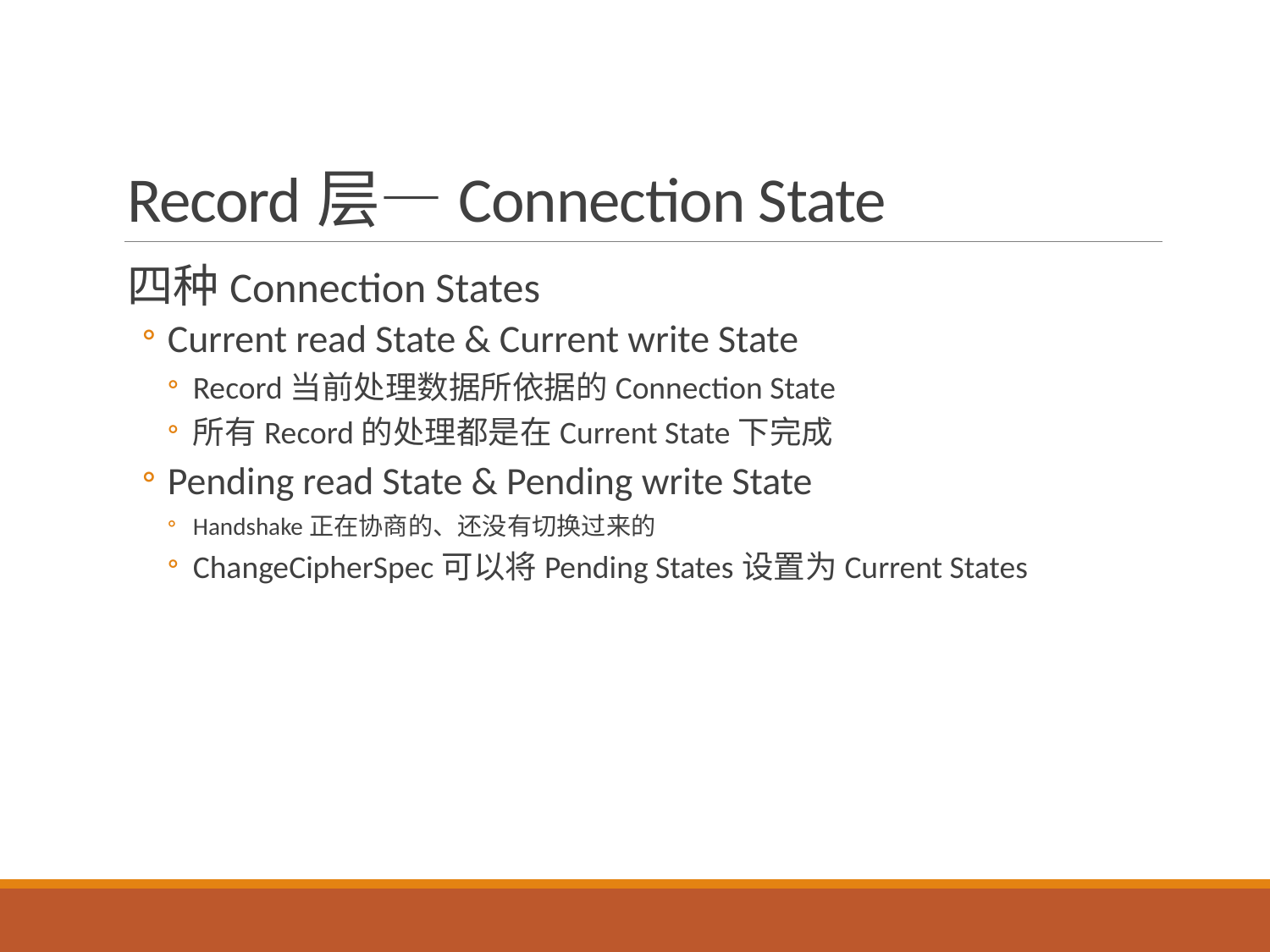

# Record层—Connection State
四种Connection States
Current read State & Current write State
Record当前处理数据所依据的Connection State
所有Record的处理都是在Current State下完成
Pending read State & Pending write State
Handshake正在协商的、还没有切换过来的
ChangeCipherSpec可以将Pending States设置为Current States

31